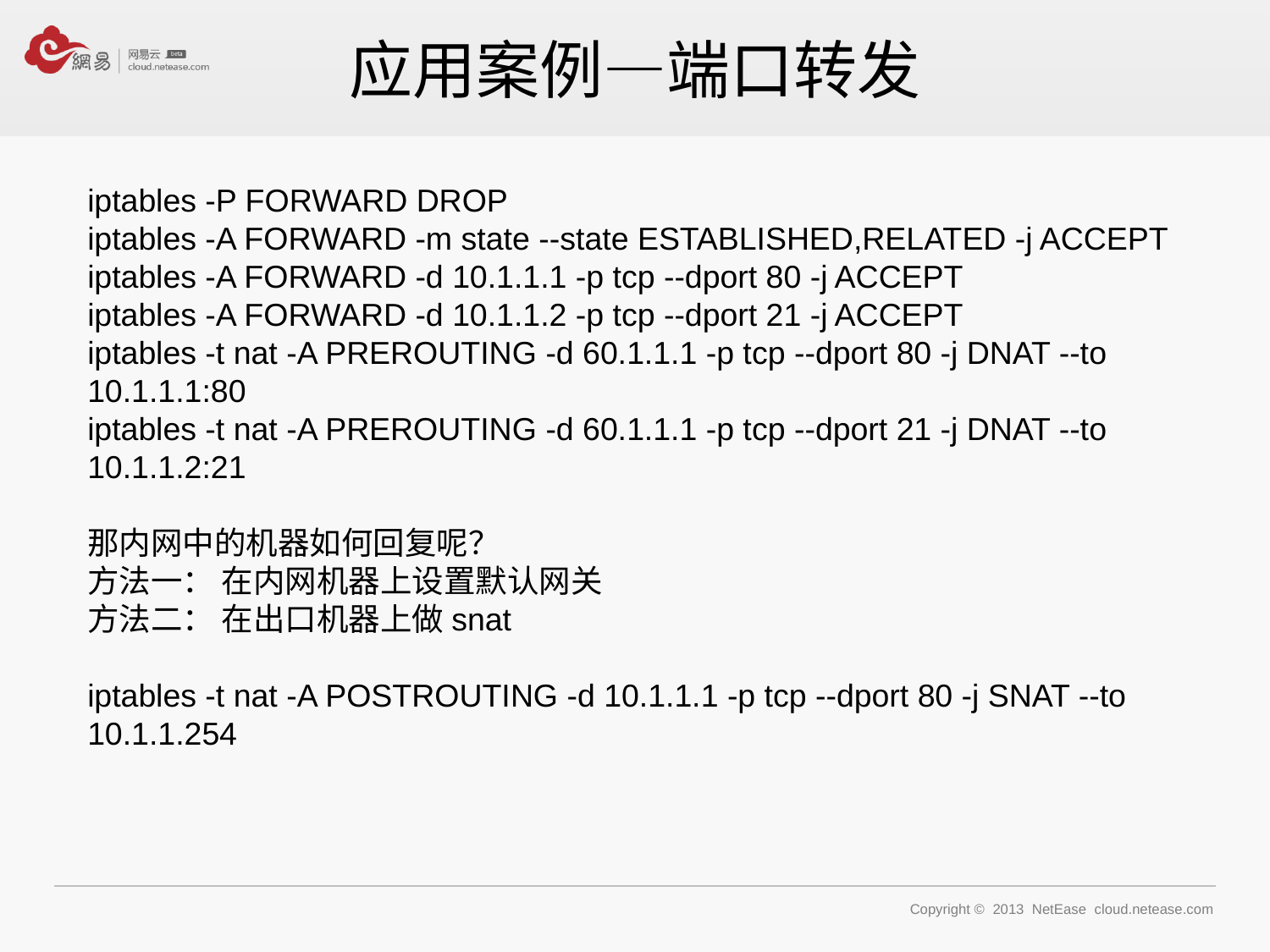

# 应用案例—端口转发

iptables -P FORWARD DROP
iptables -A FORWARD -m state --state ESTABLISHED,RELATED -j ACCEPT
iptables -A FORWARD -d 10.1.1.1 -p tcp --dport 80 -j ACCEPT
iptables -A FORWARD -d 10.1.1.2 -p tcp --dport 21 -j ACCEPT
iptables -t nat -A PREROUTING -d 60.1.1.1 -p tcp --dport 80 -j DNAT --to 10.1.1.1:80
iptables -t nat -A PREROUTING -d 60.1.1.1 -p tcp --dport 21 -j DNAT --to 10.1.1.2:21

那内网中的机器如何回复呢？
方法一： 在内网机器上设置默认网关
方法二： 在出口机器上做snat

iptables -t nat -A POSTROUTING -d 10.1.1.1 -p tcp --dport 80 -j SNAT --to 10.1.1.254